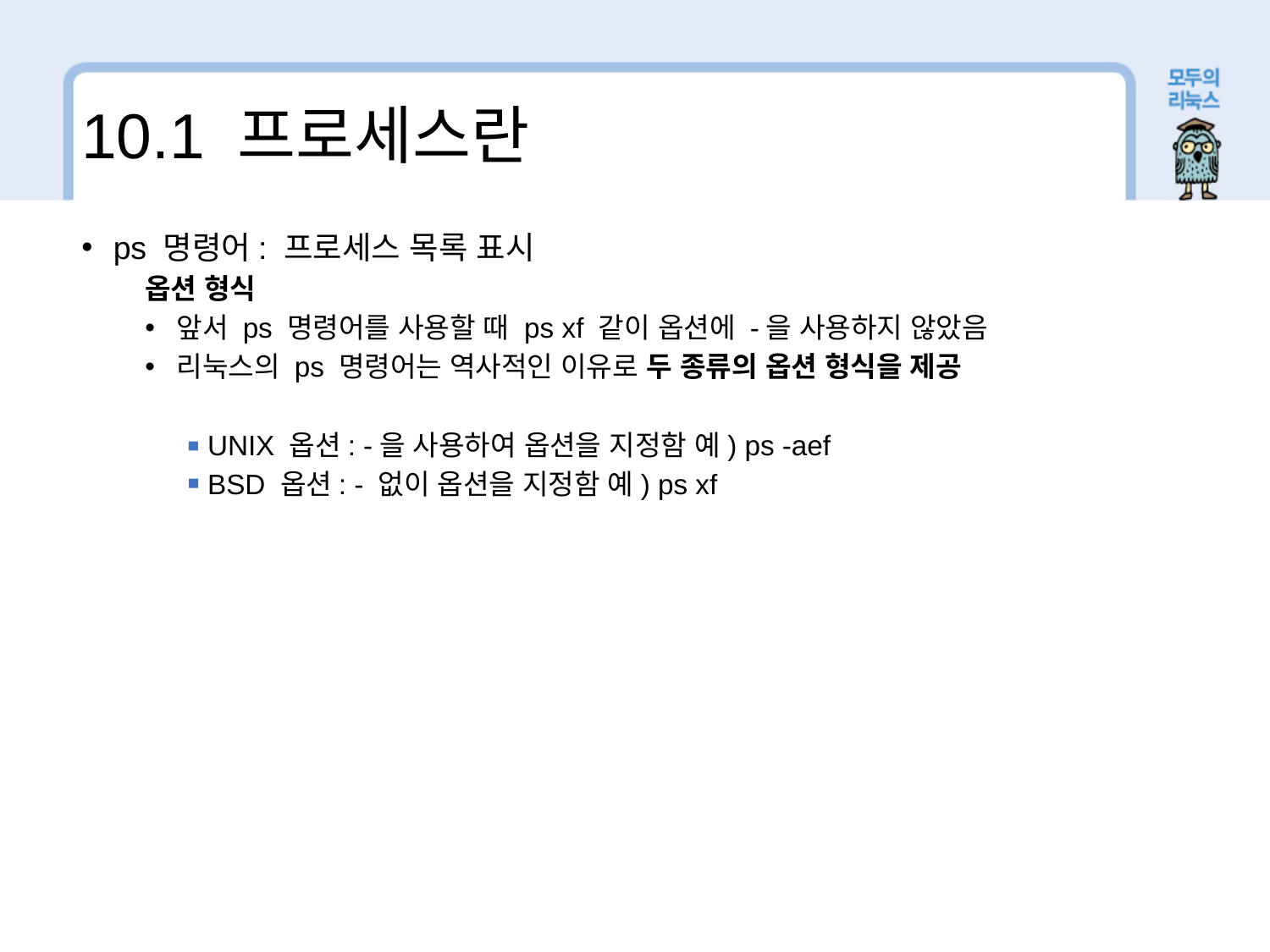

10.1 프로세스란
ps 명령어: 프로세스 목록 표시
옵션 형식
앞서 ps 명령어를 사용할 때 ps xf 같이 옵션에 -을 사용하지 않았음
리눅스의 ps 명령어는 역사적인 이유로 두 종류의 옵션 형식을 제공

        UNIX 옵션: -을 사용하여 옵션을 지정함 예) ps -aef
        BSD 옵션: - 없이 옵션을 지정함 예) ps xf